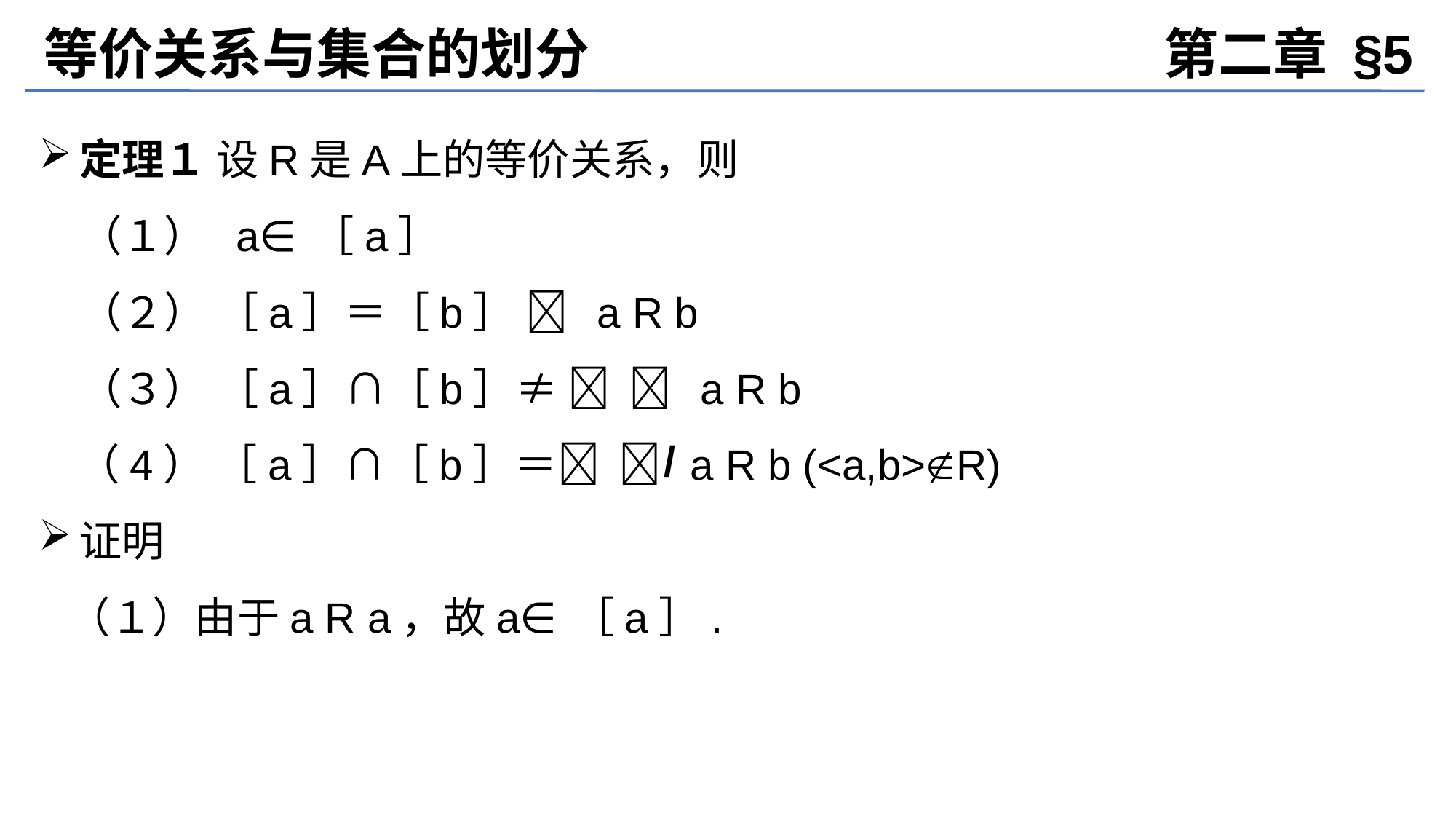

等价关系与集合的划分
第二章 §5
定理１ 设R是A上的等价关系，则
	（１）  a∈［a］
	（２） ［a］＝［b］ ⇔  a R b
	（３） ［a］∩［b］≠ ∅  ⇔  a R b
   （4） ［a］∩［b］＝∅  ⇔  a R b (<a,b>∉R)
证明
  （１）由于a R a，故a∈［a］.
/